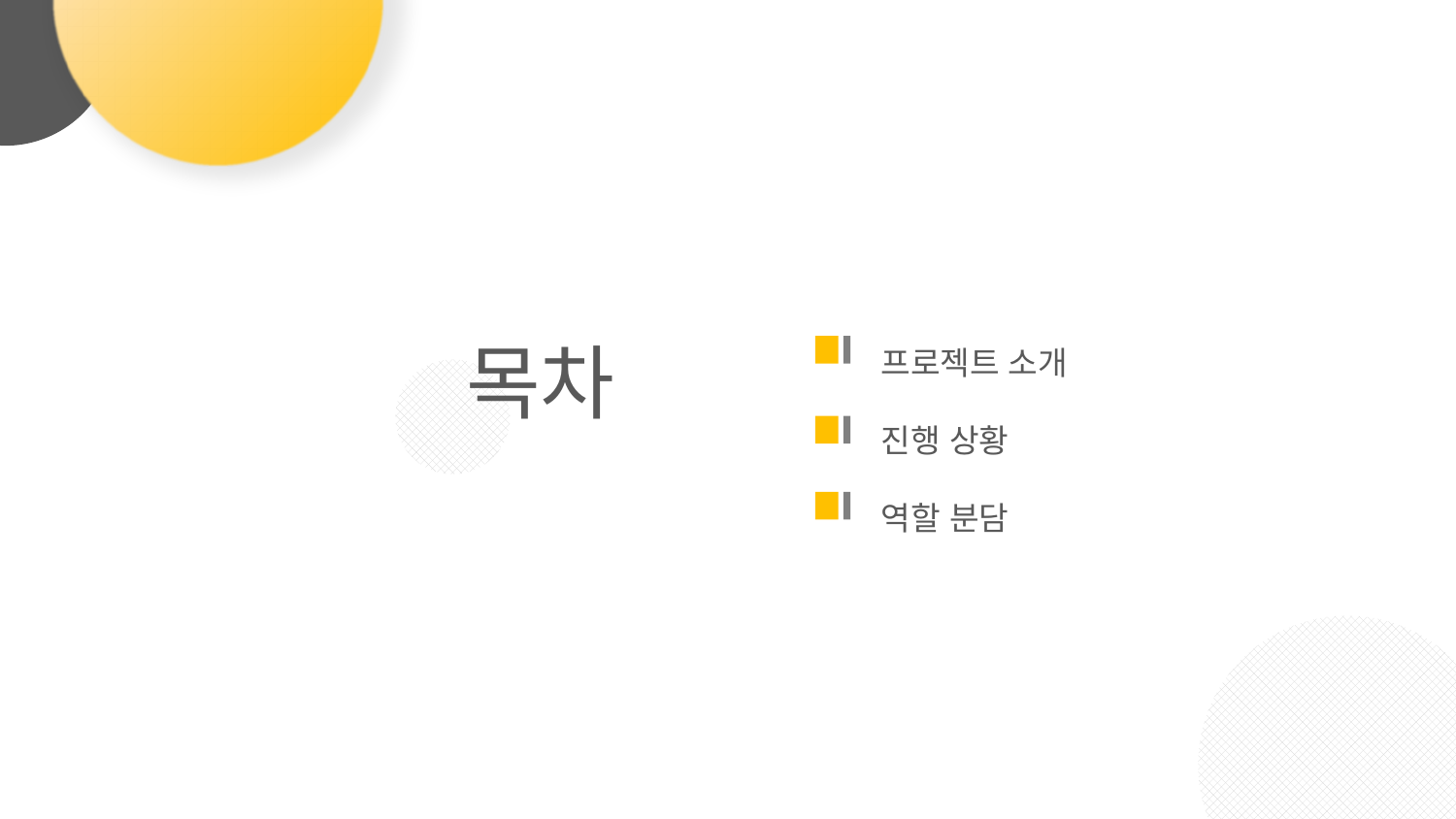

프로젝트 소개
진행 상황
역할 분담
목차